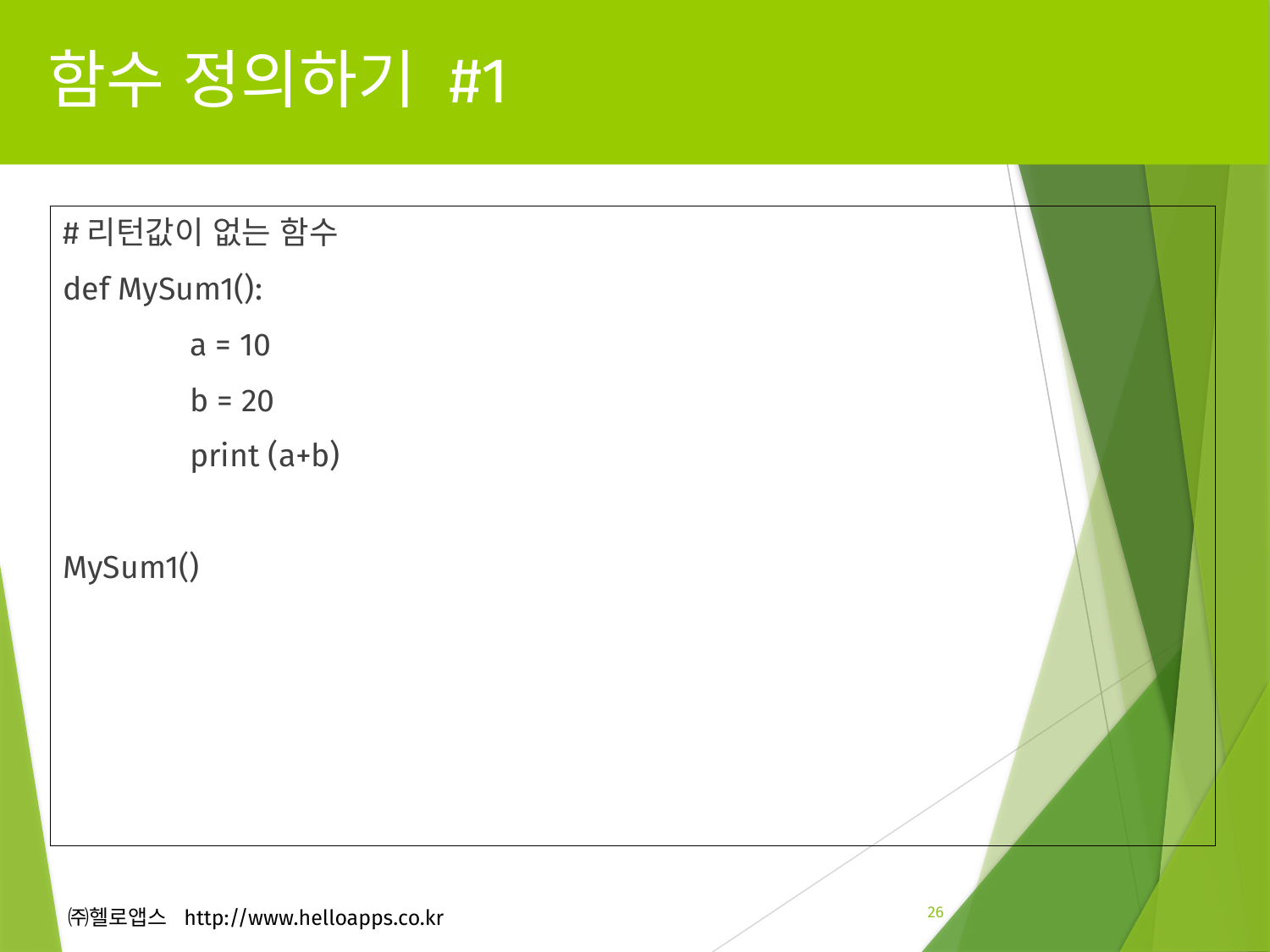

# 함수 정의하기 #1
#리턴값이 없는 함수
def MySum1():
	a = 10
	b = 20
	print (a+b)

MySum1()
26